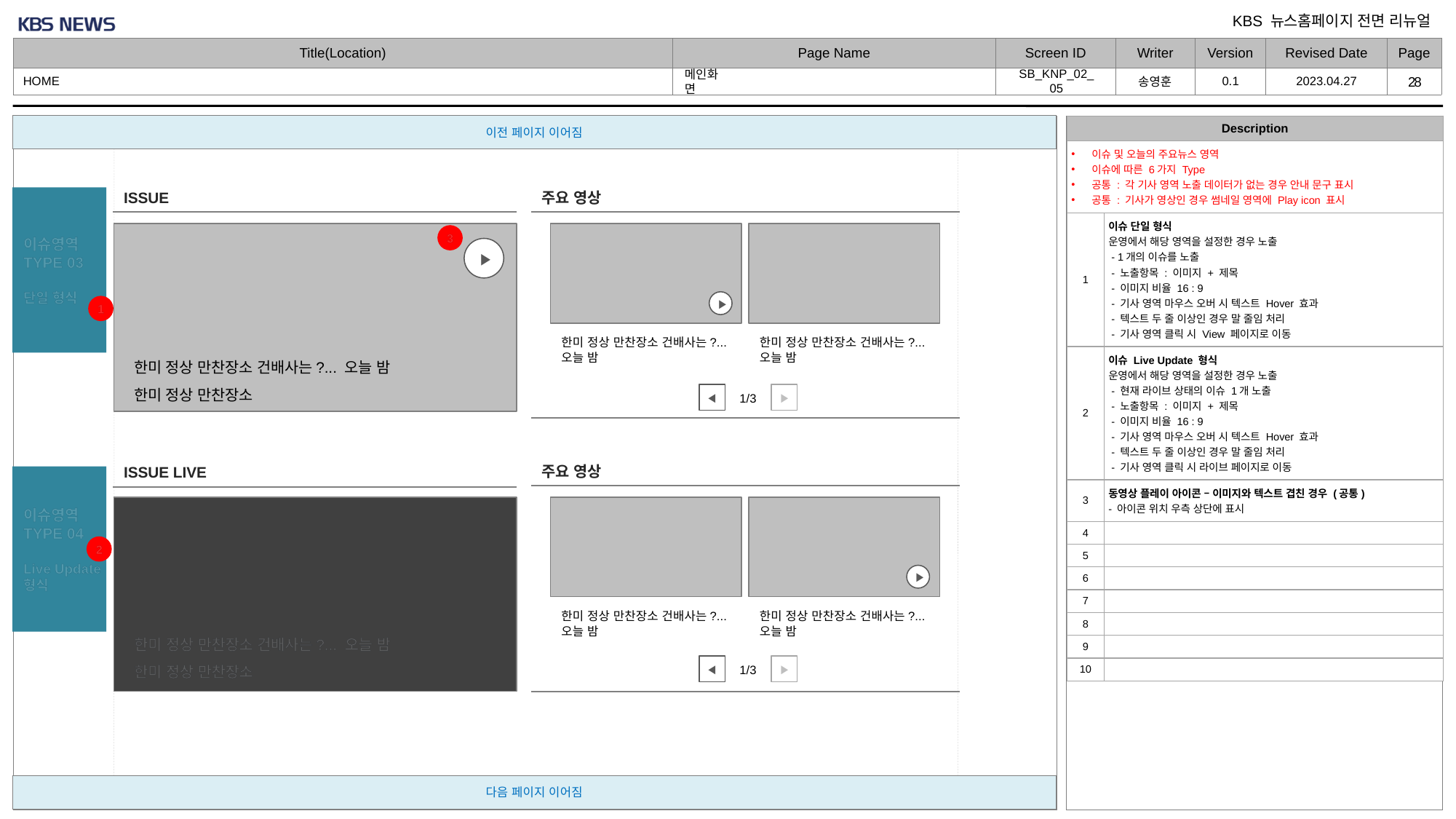

2023.04.27
0.1
HOME
SB_KNP_02_05
# 메인화면
| Description |  |
| --- | --- |
| 이슈 및 오늘의 주요뉴스 영역 이슈에 따른 6가지 Type 공통 : 각 기사 영역 노출 데이터가 없는 경우 안내 문구 표시 공통 : 기사가 영상인 경우 썸네일 영역에 Play icon 표시 |  |
| 1 | 이슈 단일 형식 운영에서 해당 영역을 설정한 경우 노출 - 1개의 이슈를 노출 - 노출항목 : 이미지 + 제목 - 이미지 비율 16 : 9 - 기사 영역 마우스 오버 시 텍스트 Hover 효과 - 텍스트 두 줄 이상인 경우 말 줄임 처리 - 기사 영역 클릭 시 View 페이지로 이동 |
| 2 | 이슈 Live Update 형식 운영에서 해당 영역을 설정한 경우 노출 - 현재 라이브 상태의 이슈 1개 노출 - 노출항목 : 이미지 + 제목 - 이미지 비율 16 : 9 - 기사 영역 마우스 오버 시 텍스트 Hover 효과 - 텍스트 두 줄 이상인 경우 말 줄임 처리 - 기사 영역 클릭 시 라이브 페이지로 이동 |
| 3 | 동영상 플레이 아이콘 – 이미지와 텍스트 겹친 경우 (공통) - 아이콘 위치 우측 상단에 표시 |
| 4 |  |
| 5 |  |
| 6 |  |
| 7 |  |
| 8 |  |
| 9 |  |
| 10 |  |
ISSUE
주요 영상
이슈영역
TYPE 03

단일 형식

3
 ▶
 ▶
1
한미 정상 만찬장소 건배사는?... 오늘 밤
한미 정상 만찬장소 건배사는?... 오늘 밤
한미 정상 만찬장소 건배사는?... 오늘 밤
한미 정상 만찬장소
◀
▶
1/3
주요 영상
ISSUE LIVE
이슈영역
TYPE 04

Live Update
형식

2
 ▶
한미 정상 만찬장소 건배사는?... 오늘 밤
한미 정상 만찬장소 건배사는?... 오늘 밤
한미 정상 만찬장소 건배사는?... 오늘 밤
한미 정상 만찬장소
◀
▶
1/3